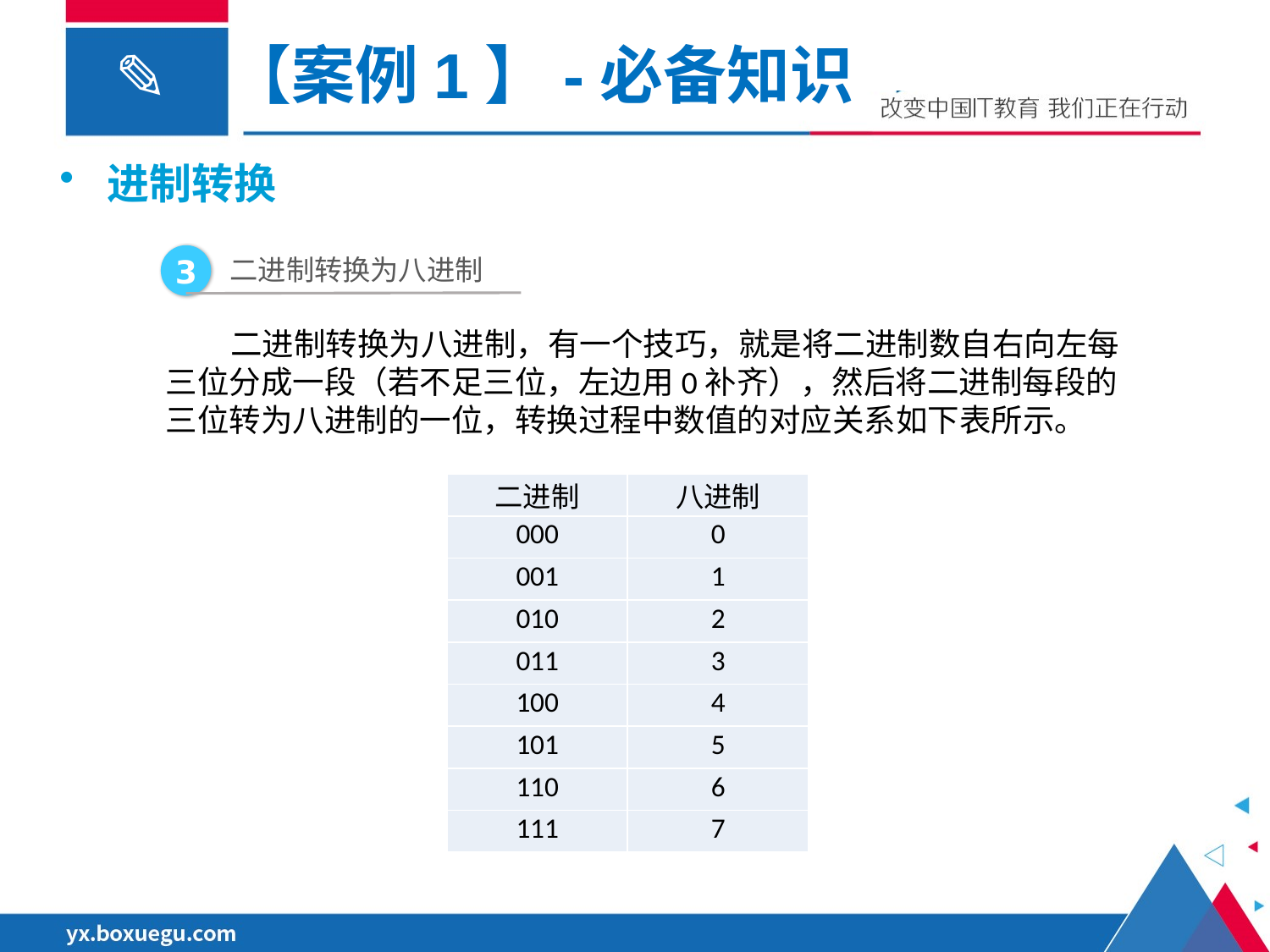

【案例1】-必备知识
进制转换
二进制转换为八进制

3
二进制转换为八进制，有一个技巧，就是将二进制数自右向左每三位分成一段（若不足三位，左边用0补齐），然后将二进制每段的三位转为八进制的一位，转换过程中数值的对应关系如下表所示。
| 二进制 | 八进制 |
| --- | --- |
| 000 | 0 |
| 001 | 1 |
| 010 | 2 |
| 011 | 3 |
| 100 | 4 |
| 101 | 5 |
| 110 | 6 |
| 111 | 7 |